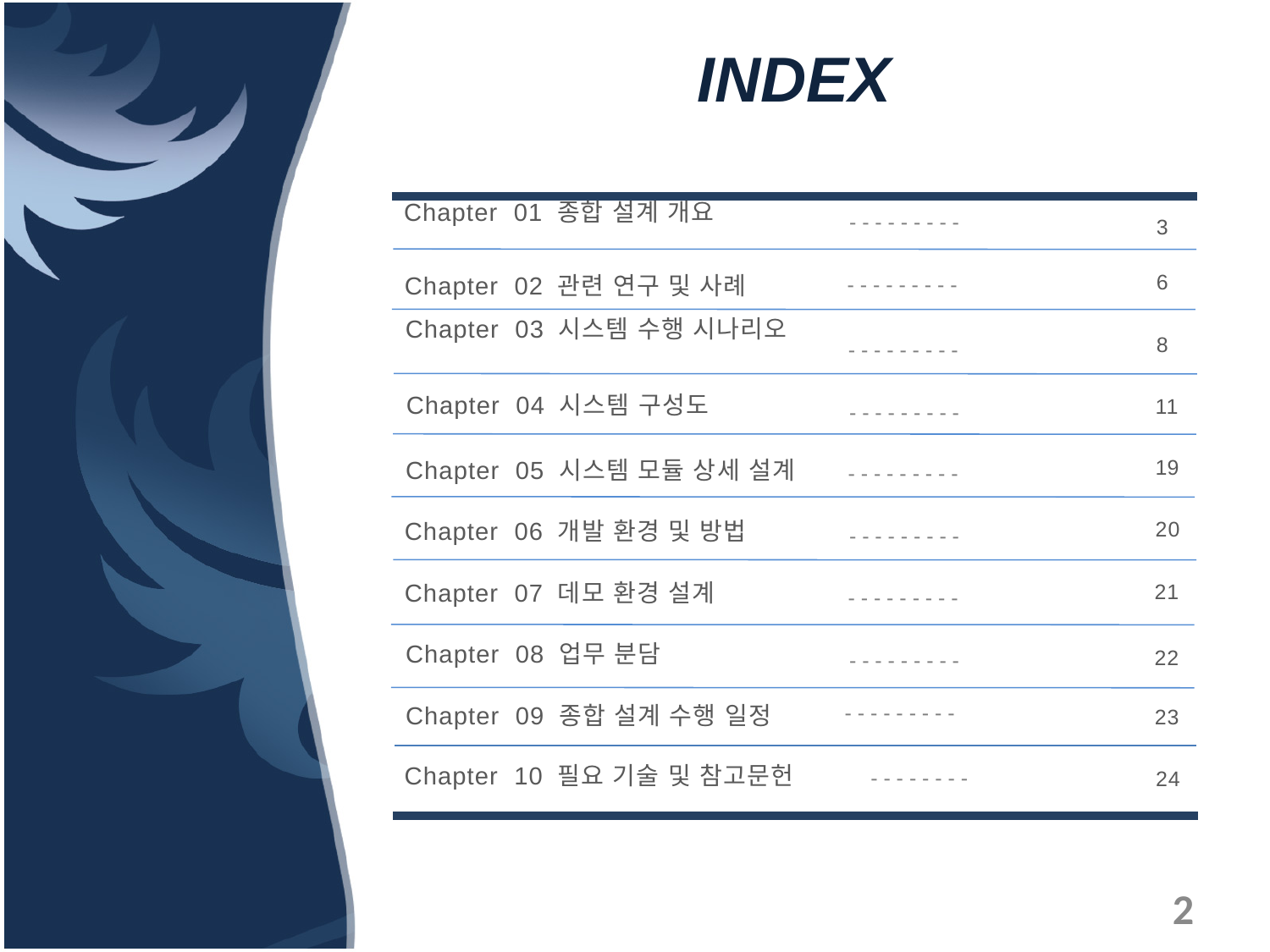

# INDEX
- - - - - - - - -
Chapter  01 종합 설계 개요
3
6
8
11
19
20
21
22
Chapter  02 관련 연구 및 사례
Chapter  05 시스템 모듈 상세 설계
Chapter  06 개발 환경 및 방법
Chapter  07 데모 환경 설계
Chapter  08 업무 분담
Chapter  09 종합 설계 수행 일정
- - - - - - - - -
- - - - - - - - -
- - - - - - - - -
- - - - - - - - -
- - - - - - - - -
- - - - - - - - -
- - - - - - - - -
Chapter  03 시스템 수행 시나리오
Chapter  04 시스템 구성도
- - - - - - - - -
23
Chapter  10 필요 기술 및 참고문헌
- - - - - - - -
24
2